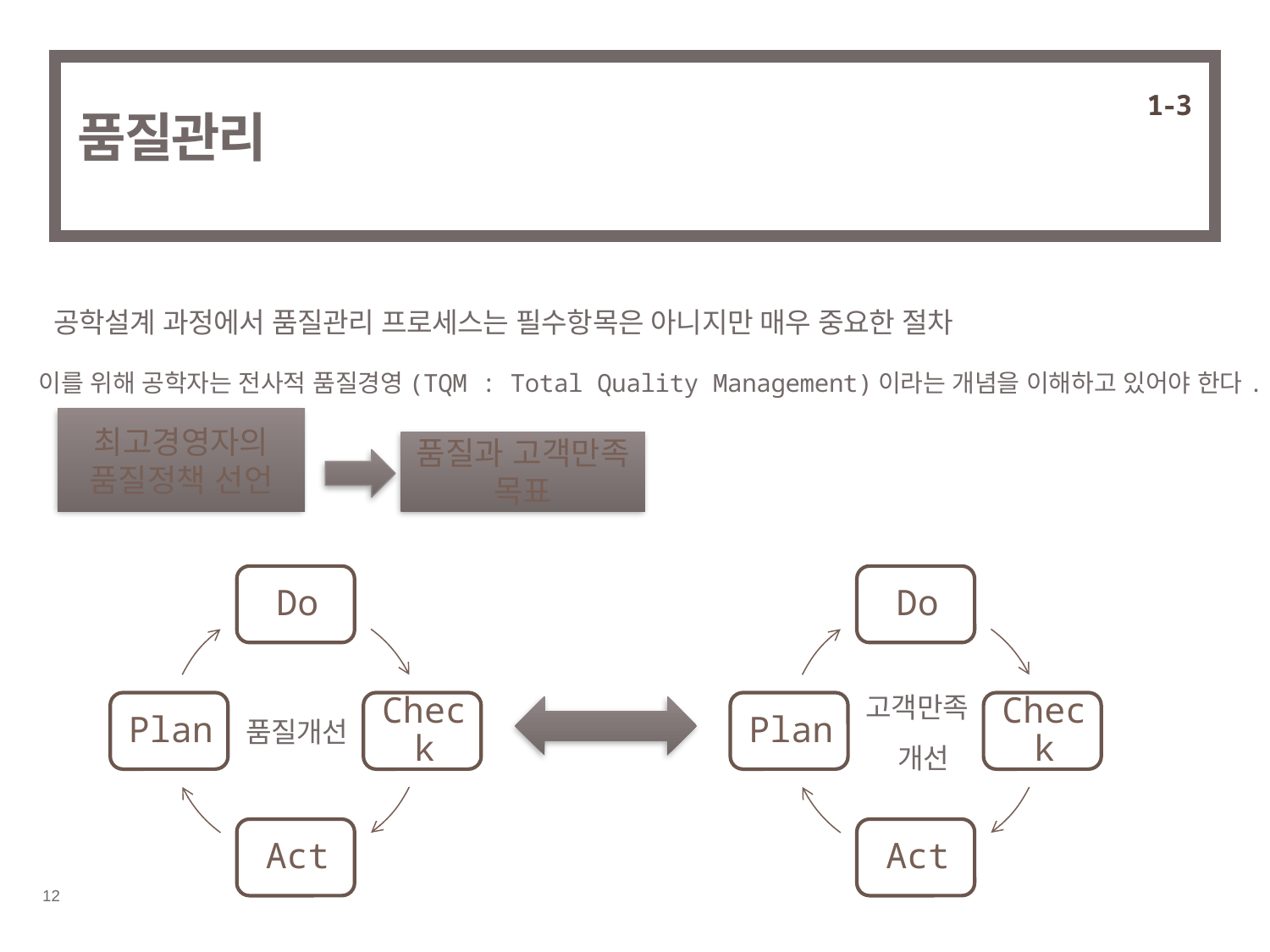

1-3

# 품질관리
공학설계 과정에서 품질관리 프로세스는 필수항목은 아니지만 매우 중요한 절차
이를 위해 공학자는 전사적 품질경영(TQM : Total Quality Management)이라는 개념을 이해하고 있어야 한다.
최고경영자의 품질정책 선언
품질과 고객만족 목표

Do
Check
Act
Plan
Do
Check
Act
Plan
고객만족 개선
품질개선